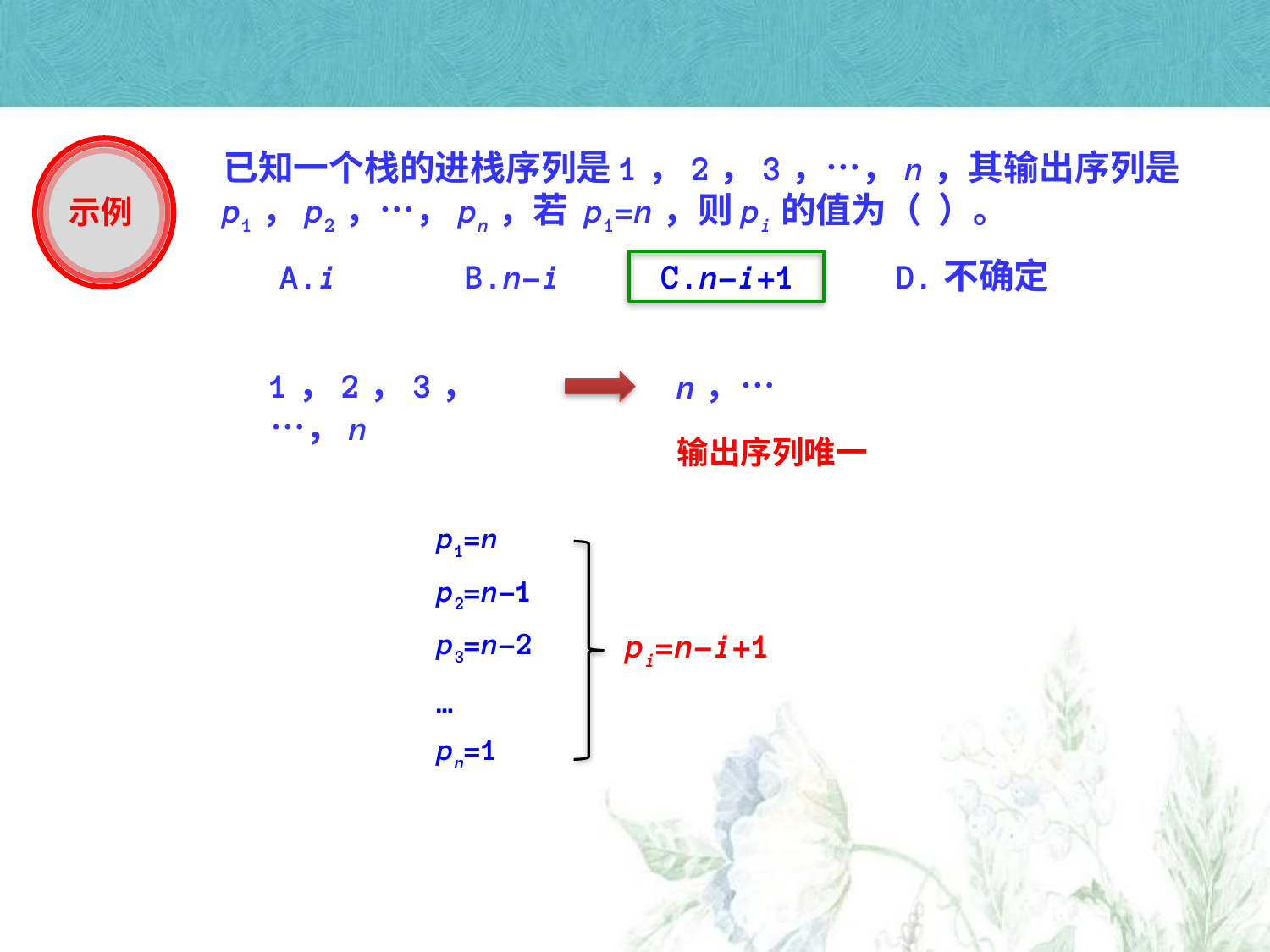

已知一个栈的进栈序列是1，2，3，…，n，其输出序列是p1，p2，…，pn，若 p1=n，则pi的值为（  ）。
   A.i	      B.n-i	   C.n-i+1	  D.不确定

示例

1，2，3，…，n
n，…

输出序列唯一
p1=n
p2=n-1
p3=n-2
…
pn=1

pi=n-i+1